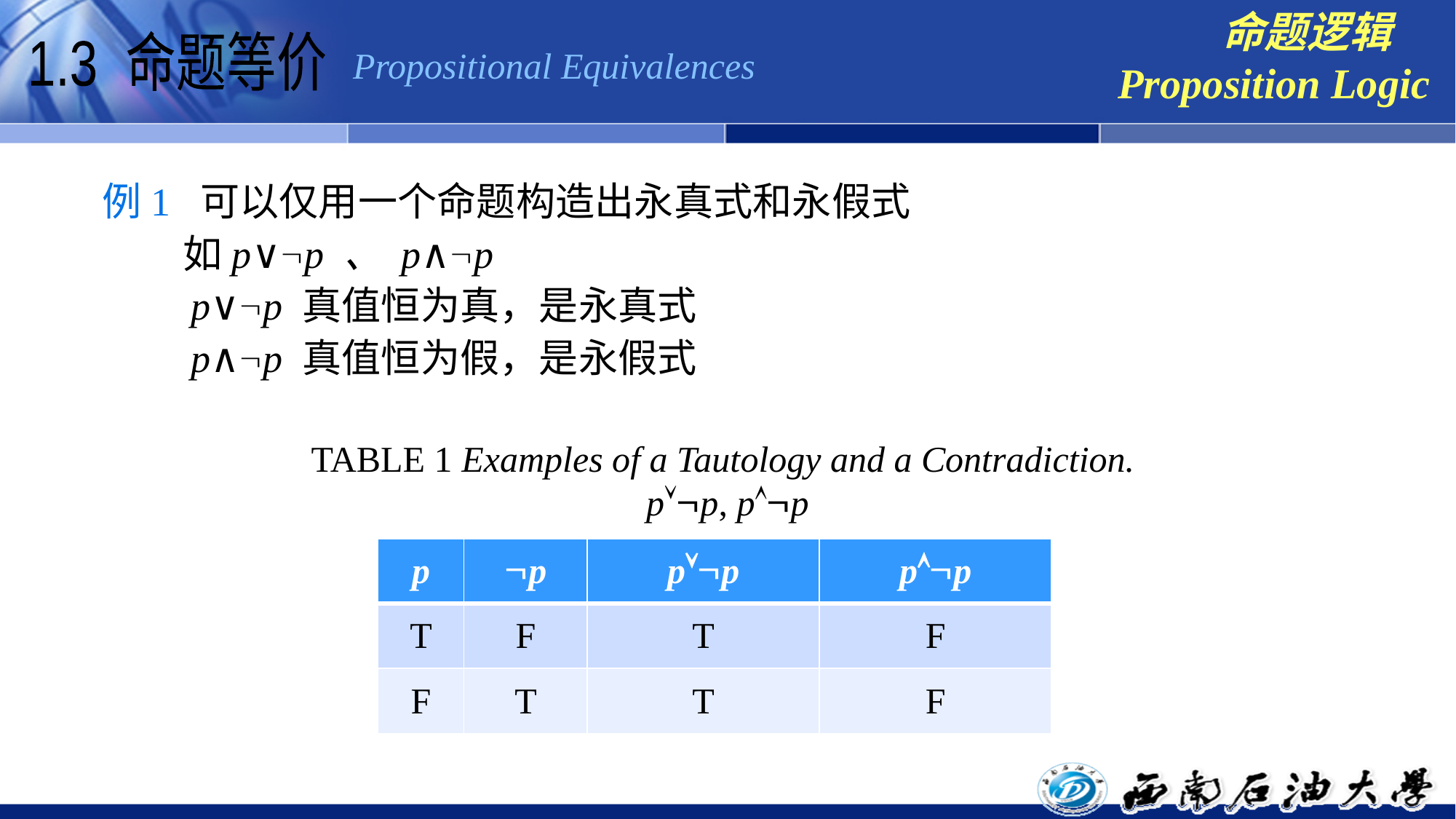

命题逻辑
Proposition Logic
1.3  命题等价
Propositional Equivalences
例1  可以仅用一个命题构造出永真式和永假式
        如p∨¬p 、 p∧¬p
         p∨¬p 真值恒为真，是永真式
         p∧¬p 真值恒为假，是永假式
TABLE 1 Examples of a Tautology and a Contradiction.  p∨¬p, p∧¬p
| p | ¬p | p∨¬p | p∧¬p |
| --- | --- | --- | --- |
| T | F | T | F |
| F | T | T | F |